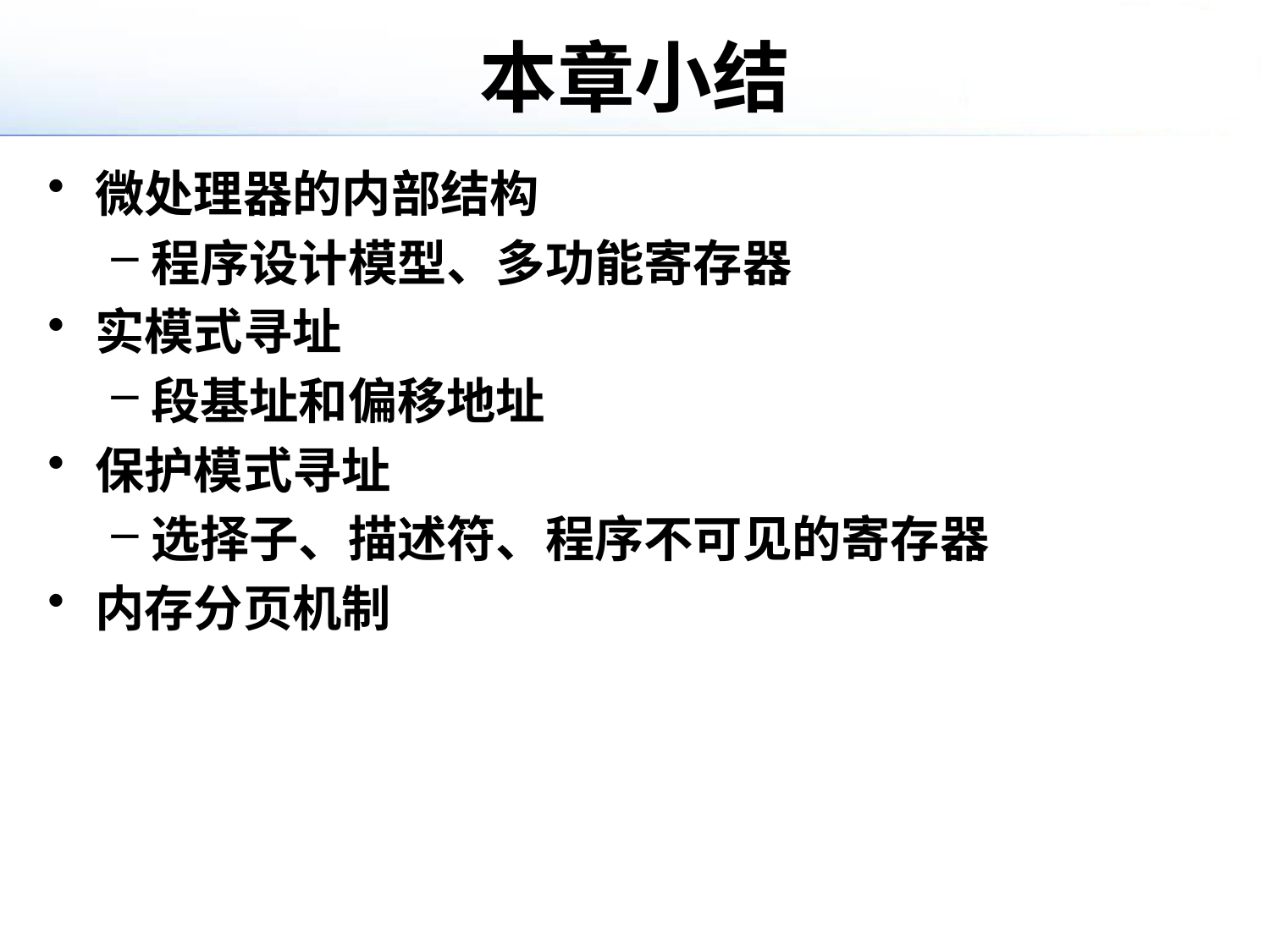

# 本章小结
微处理器的内部结构
程序设计模型、多功能寄存器
实模式寻址
段基址和偏移地址
保护模式寻址
选择子、描述符、程序不可见的寄存器
内存分页机制